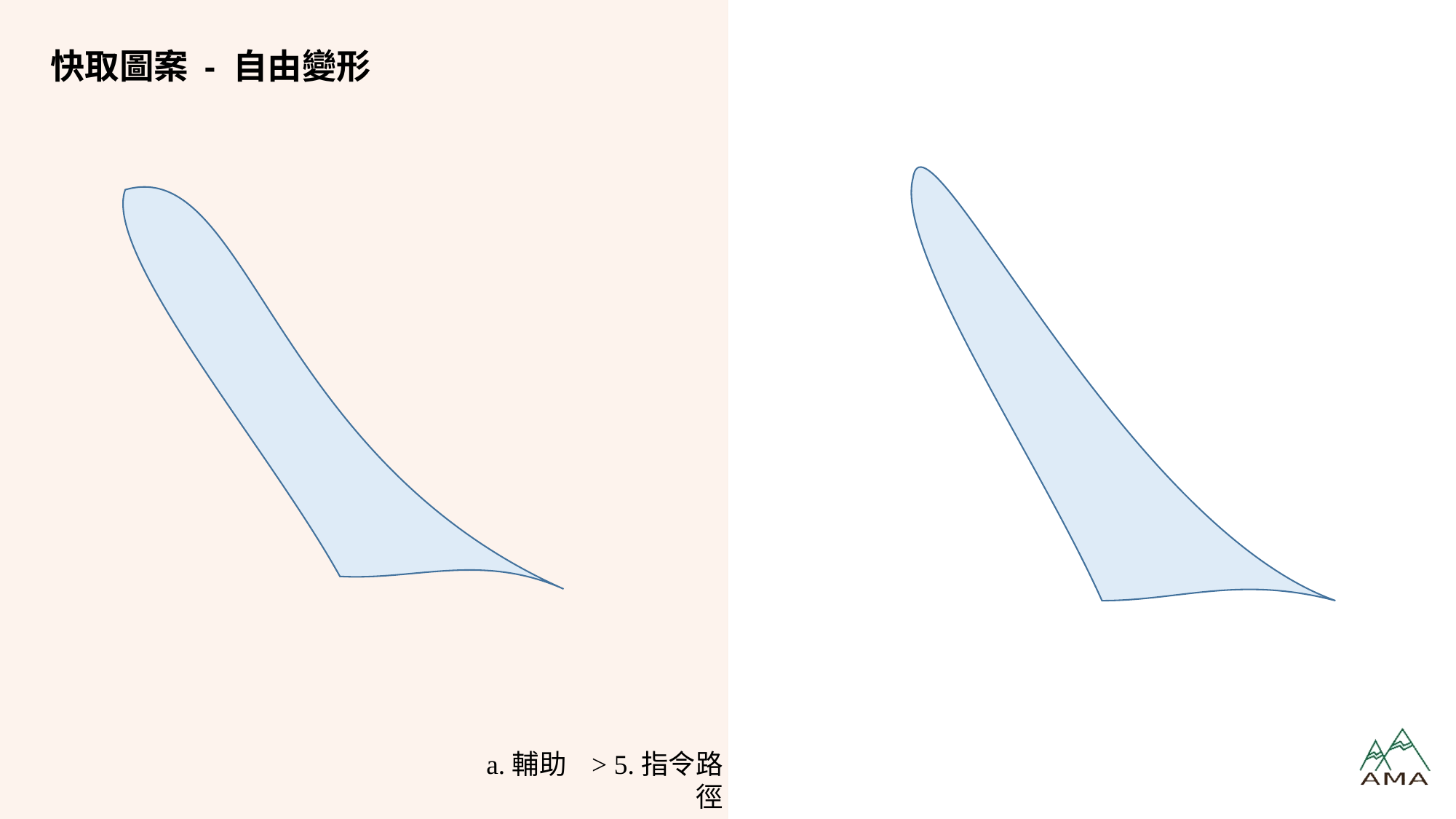

# 快取圖案 - 自由變形

a.輔助   > 5.指令路徑